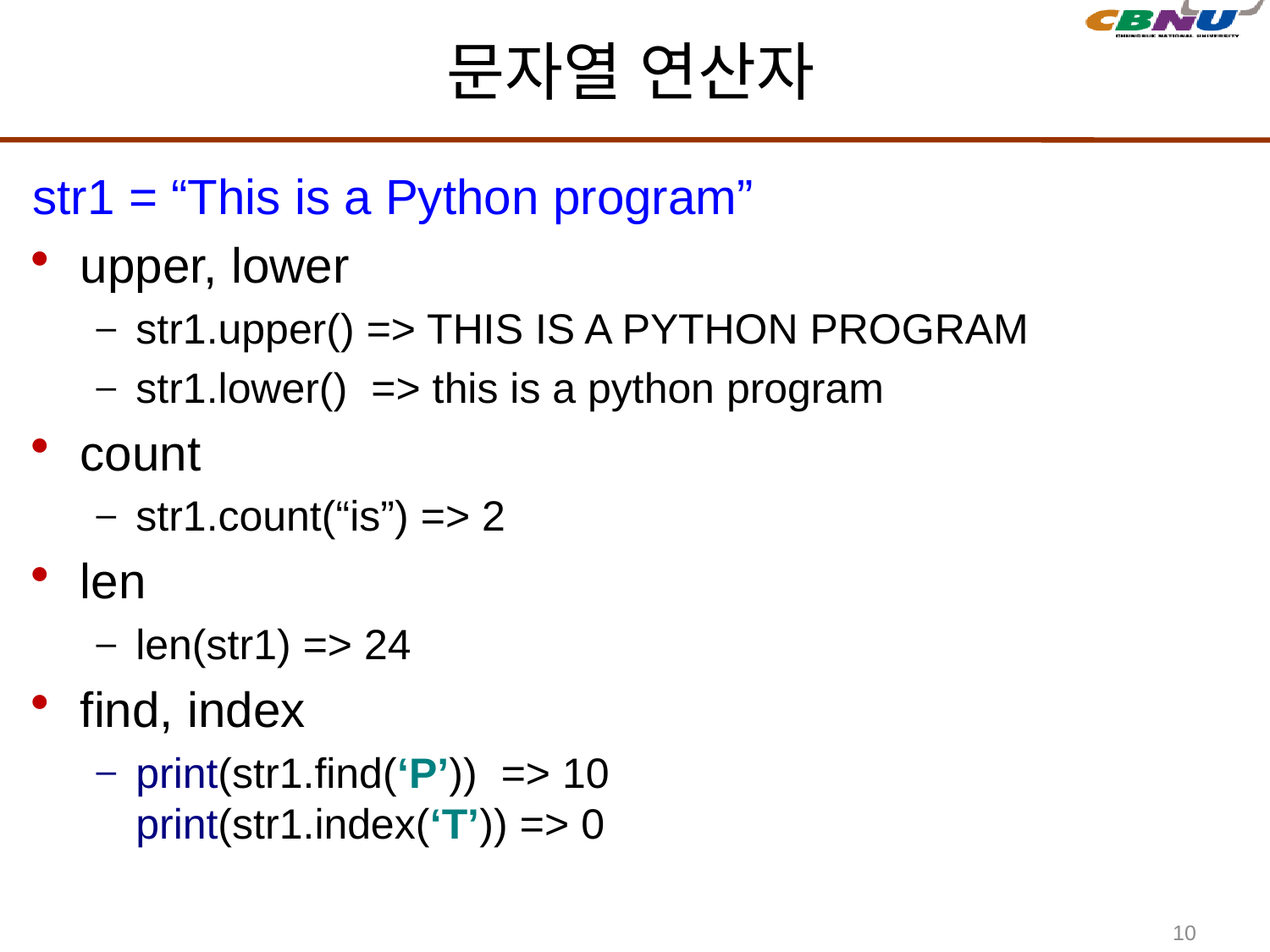

# 문자열 연산자
str1 = “This is a Python program”
upper, lower
str1.upper() => THIS IS A PYTHON PROGRAM
str1.lower()  => this is a python program
count
str1.count(“is”) => 2
len
len(str1) => 24
find, index
print(str1.find(‘P’))  => 10
print(str1.index(‘T’)) => 0
10